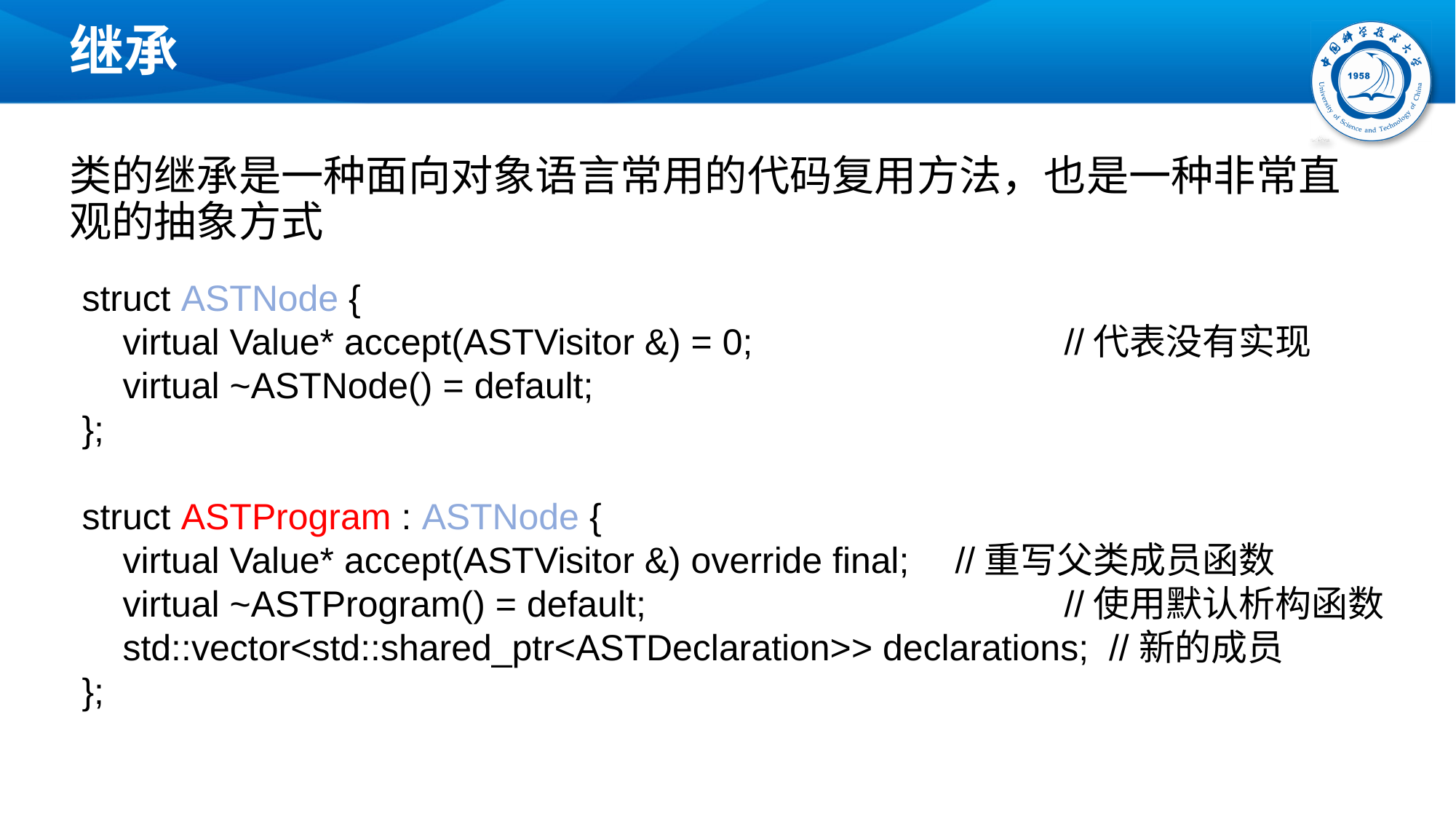

# 继承
类的继承是一种面向对象语言常用的代码复用方法，也是一种非常直观的抽象方式

struct ASTNode {
    virtual Value* accept(ASTVisitor &) = 0; 			//代表没有实现
    virtual ~ASTNode() = default;
};

struct ASTProgram : ASTNode {
    virtual Value* accept(ASTVisitor &) override final;	//重写父类成员函数
    virtual ~ASTProgram() = default;				//使用默认析构函数
    std::vector<std::shared_ptr<ASTDeclaration>> declarations;  //新的成员
};